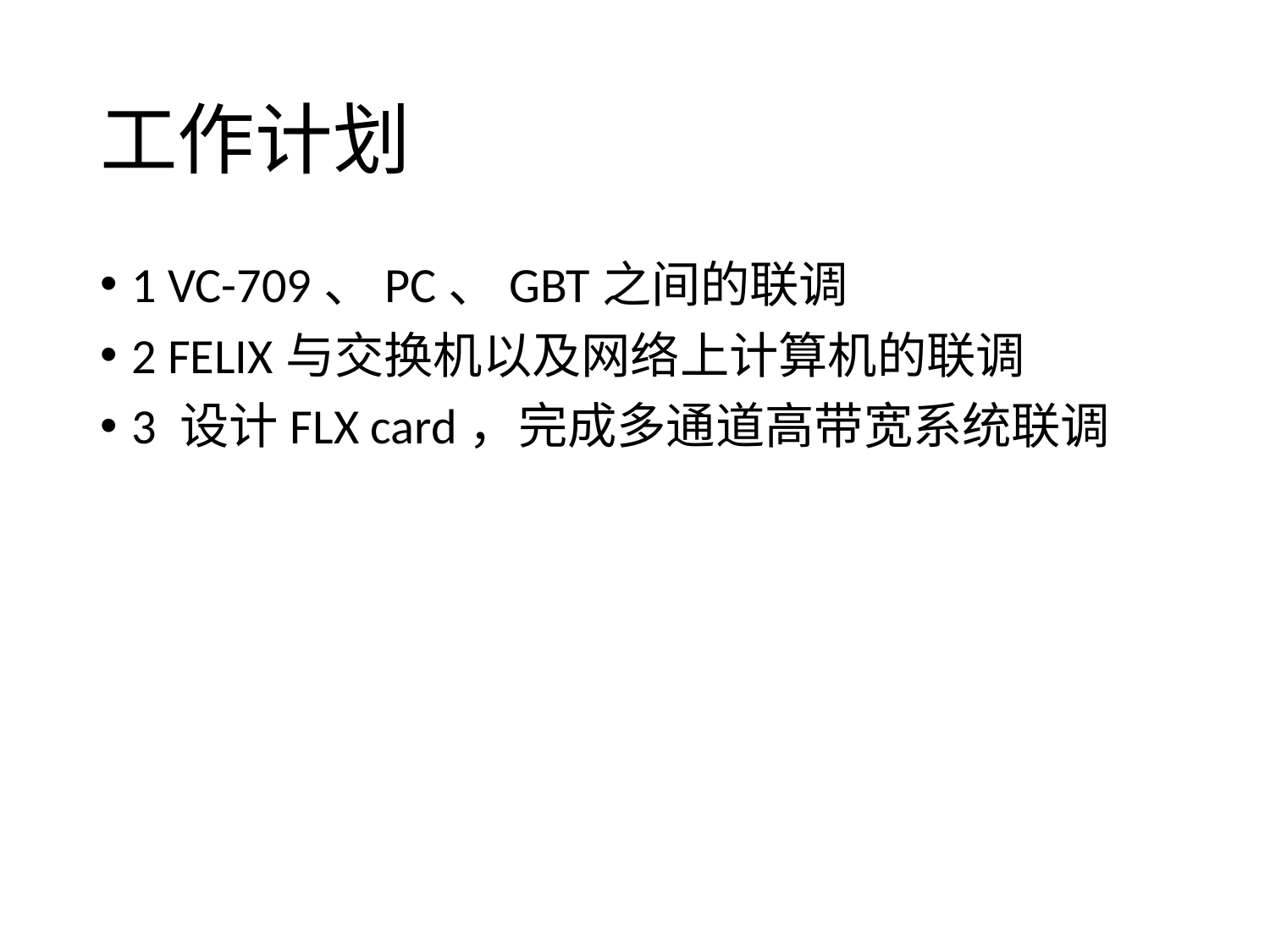

# 工作计划
1 VC-709、PC、GBT之间的联调
2 FELIX与交换机以及网络上计算机的联调
3 设计FLX card，完成多通道高带宽系统联调